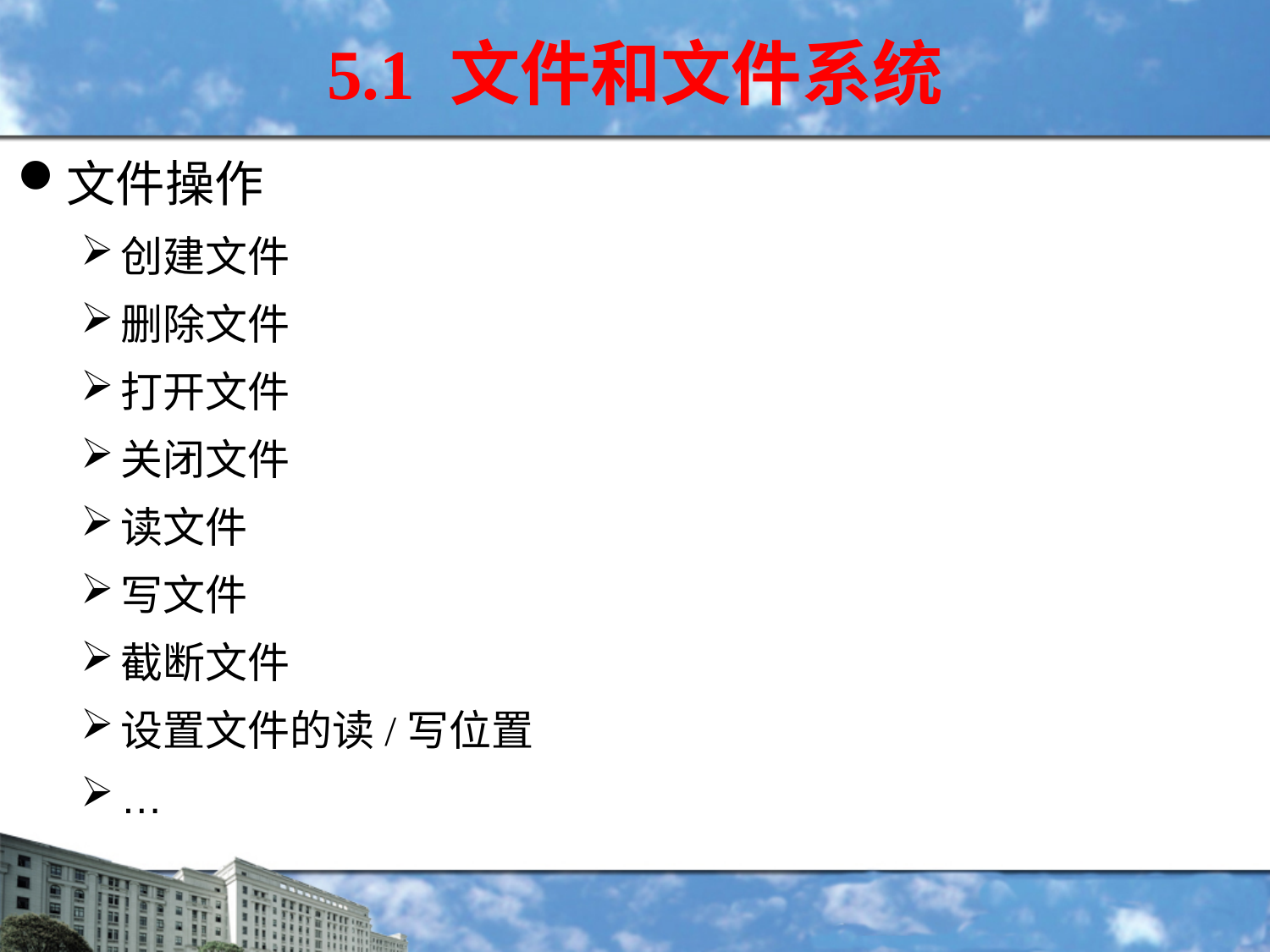

5.1 文件和文件系统
文件操作
创建文件
删除文件
打开文件
关闭文件
读文件
写文件
截断文件
设置文件的读/写位置
…